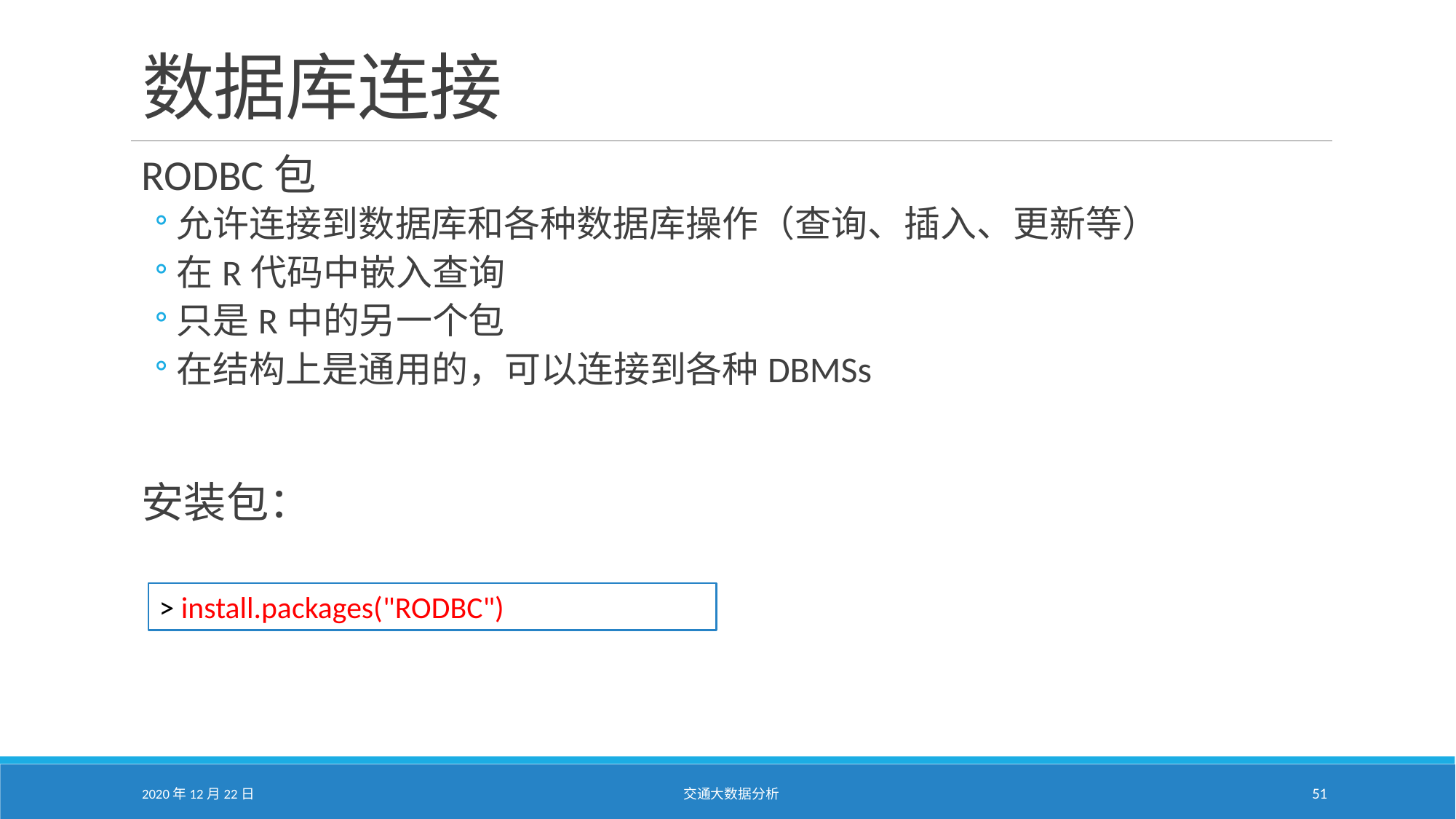

# 数据库连接
RODBC包
允许连接到数据库和各种数据库操作（查询、插入、更新等）
在R代码中嵌入查询
只是R中的另一个包
在结构上是通用的，可以连接到各种DBMSs

安装包：
> install.packages("RODBC")
2020年12月22日
交通大数据分析
51